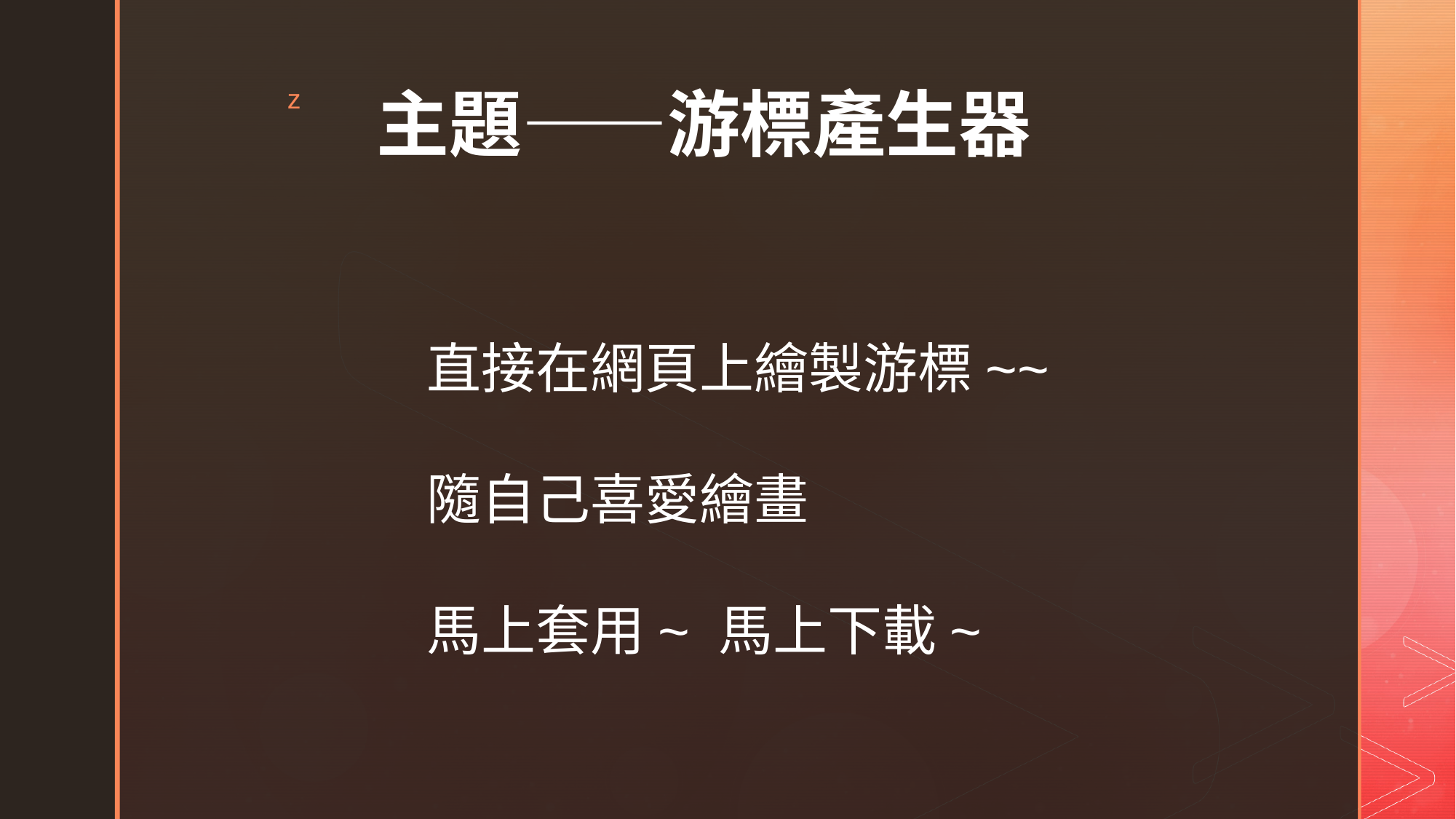

# 主題——游標產生器
直接在網頁上繪製游標~~
隨自己喜愛繪畫
馬上套用~ 馬上下載~